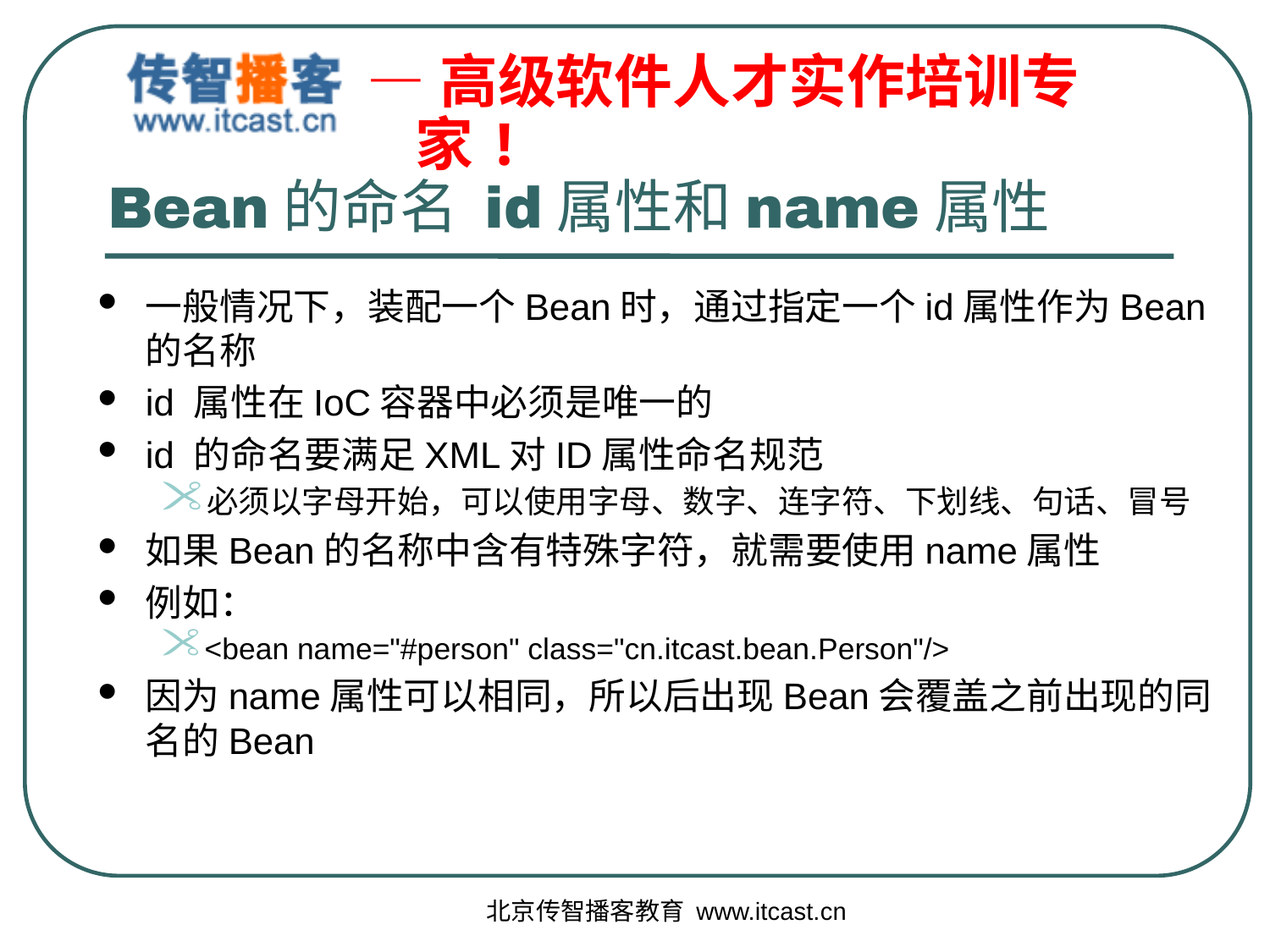

# Bean的命名 id属性和name属性
一般情况下，装配一个Bean时，通过指定一个id属性作为Bean的名称
id 属性在IoC容器中必须是唯一的
id 的命名要满足XML对ID属性命名规范
必须以字母开始，可以使用字母、数字、连字符、下划线、句话、冒号
如果Bean的名称中含有特殊字符，就需要使用name属性
例如：
<bean name="#person" class="cn.itcast.bean.Person"/>
因为name属性可以相同，所以后出现Bean会覆盖之前出现的同名的Bean

北京传智播客教育 www.itcast.cn